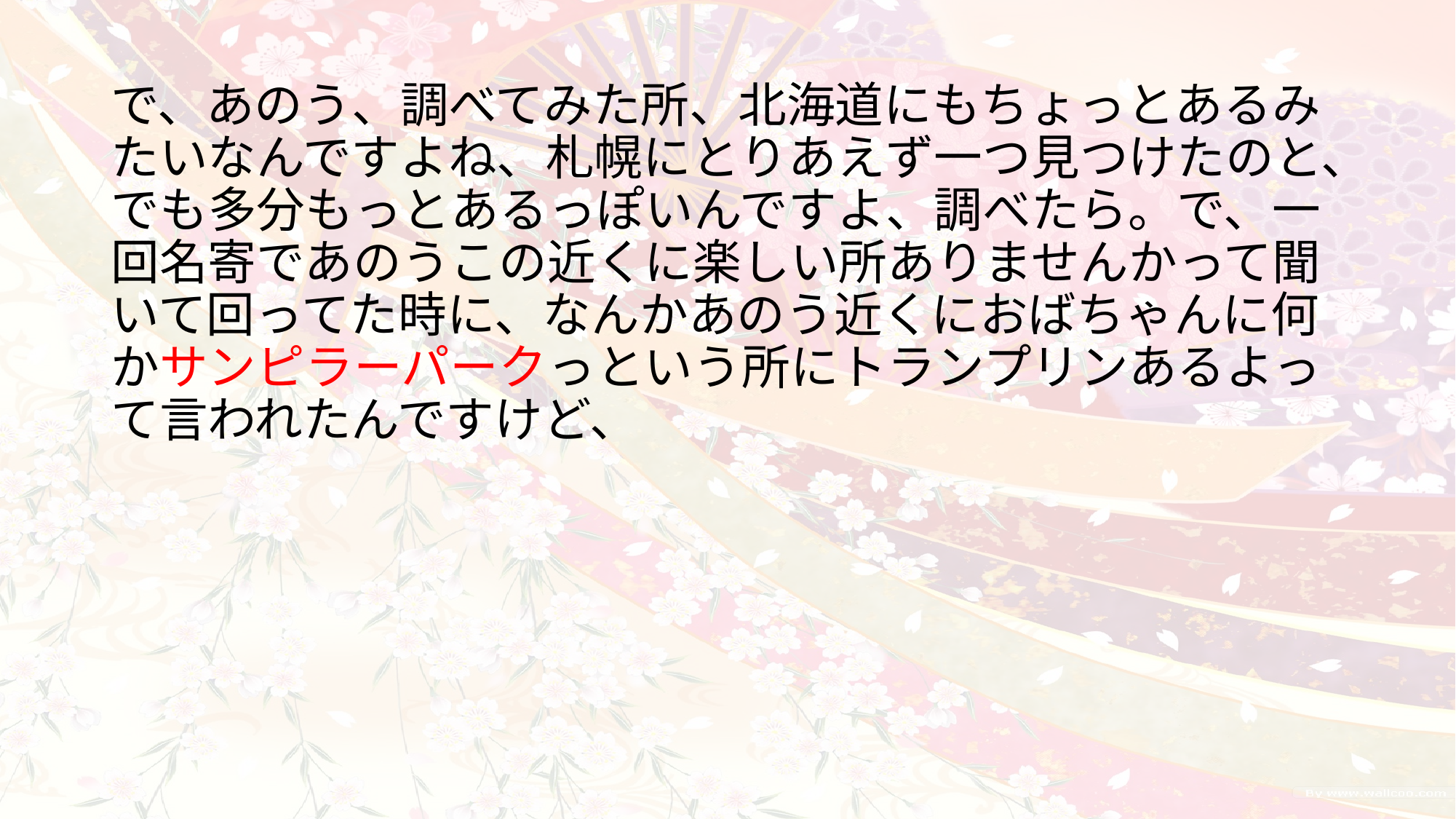

で、あのう、調べてみた所、北海道にもちょっとあるみたいなんですよね、札幌にとりあえず一つ見つけたのと、でも多分もっとあるっぽいんですよ、調べたら。で、一回名寄であのうこの近くに楽しい所ありませんかって聞いて回ってた時に、なんかあのう近くにおばちゃんに何かサンピラーパークっという所にトランプリンあるよって言われたんですけど、